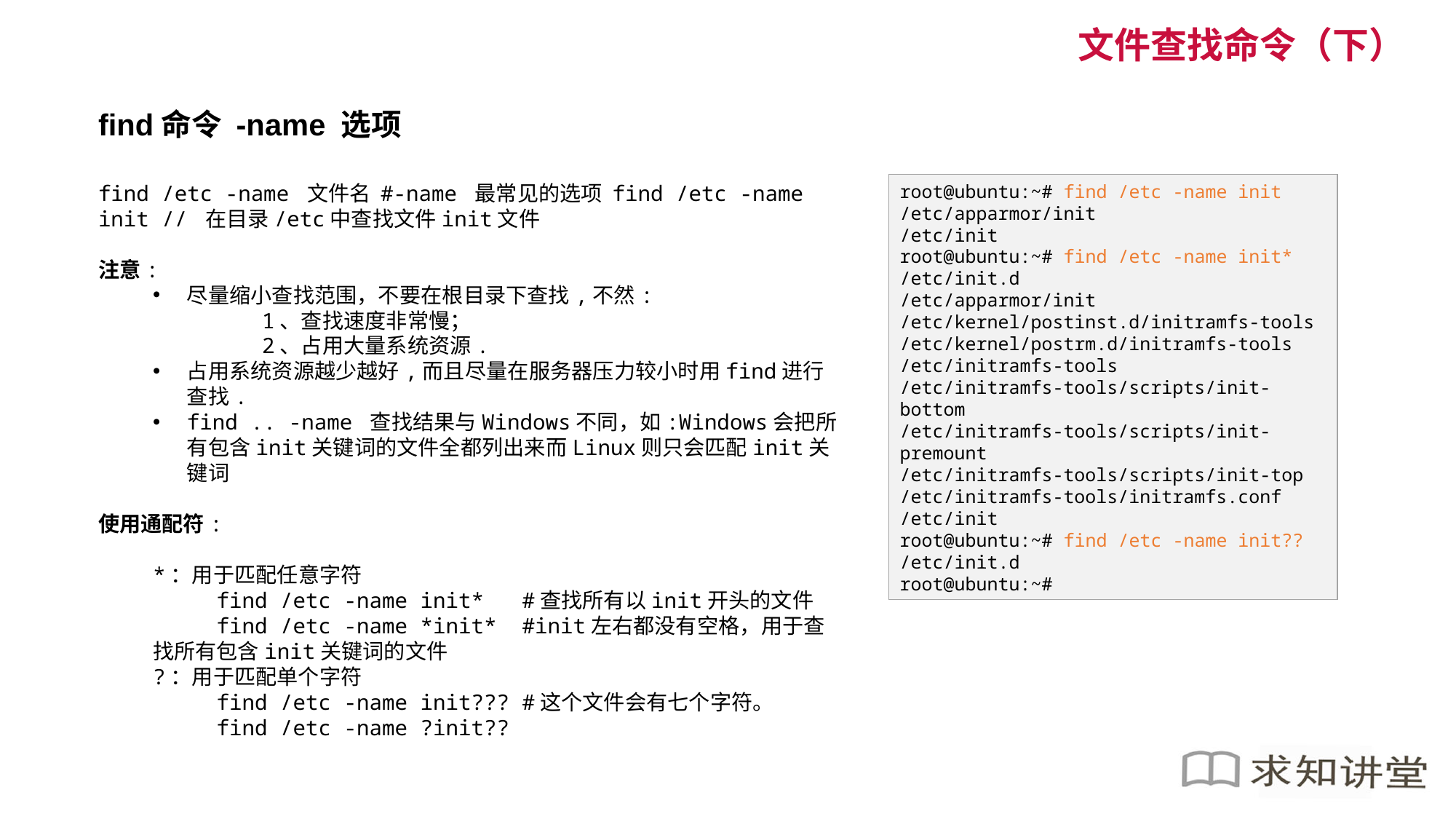

文件查找命令（下）
find命令 -name 选项
find /etc -name 文件名 #-name 最常见的选项 find /etc -name init // 在目录/etc中查找文件init文件

注意:
尽量缩小查找范围，不要在根目录下查找,不然:
	1、查找速度非常慢；
	2、占用大量系统资源.
占用系统资源越少越好,而且尽量在服务器压力较小时用find进行查找.
find .. -name 查找结果与Windows不同，如:Windows会把所有包含init关键词的文件全都列出来而Linux则只会匹配init关键词

使用通配符:

*：用于匹配任意字符
     find /etc -name init*   #查找所有以init开头的文件
     find /etc -name *init*  #init左右都没有空格，用于查找所有包含init关键词的文件
?：用于匹配单个字符
     find /etc -name init??? #这个文件会有七个字符。
     find /etc -name ?init??
root@ubuntu:~# find /etc -name init
/etc/apparmor/init
/etc/init
root@ubuntu:~# find /etc -name init*
/etc/init.d
/etc/apparmor/init
/etc/kernel/postinst.d/initramfs-tools
/etc/kernel/postrm.d/initramfs-tools
/etc/initramfs-tools
/etc/initramfs-tools/scripts/init-bottom
/etc/initramfs-tools/scripts/init-premount
/etc/initramfs-tools/scripts/init-top
/etc/initramfs-tools/initramfs.conf
/etc/init
root@ubuntu:~# find /etc -name init??
/etc/init.d
root@ubuntu:~#